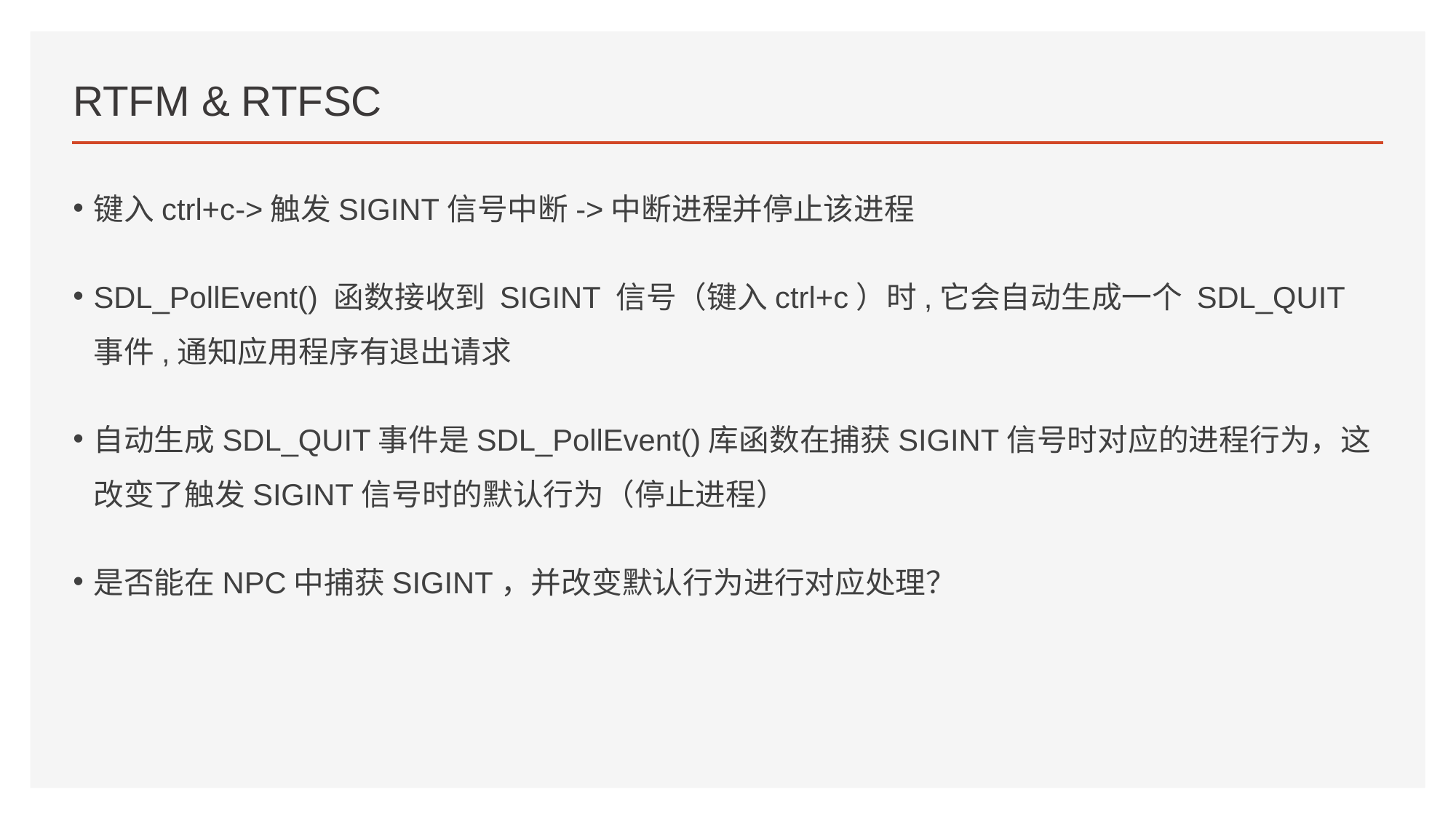

# RTFM & RTFSC
键入ctrl+c->触发SIGINT信号中断->中断进程并停止该进程
SDL_PollEvent() 函数接收到 SIGINT 信号（键入ctrl+c）时,它会自动生成一个 SDL_QUIT 事件,通知应用程序有退出请求
自动生成SDL_QUIT事件是SDL_PollEvent()库函数在捕获SIGINT信号时对应的进程行为，这改变了触发SIGINT信号时的默认行为（停止进程）
是否能在NPC中捕获SIGINT，并改变默认行为进行对应处理？